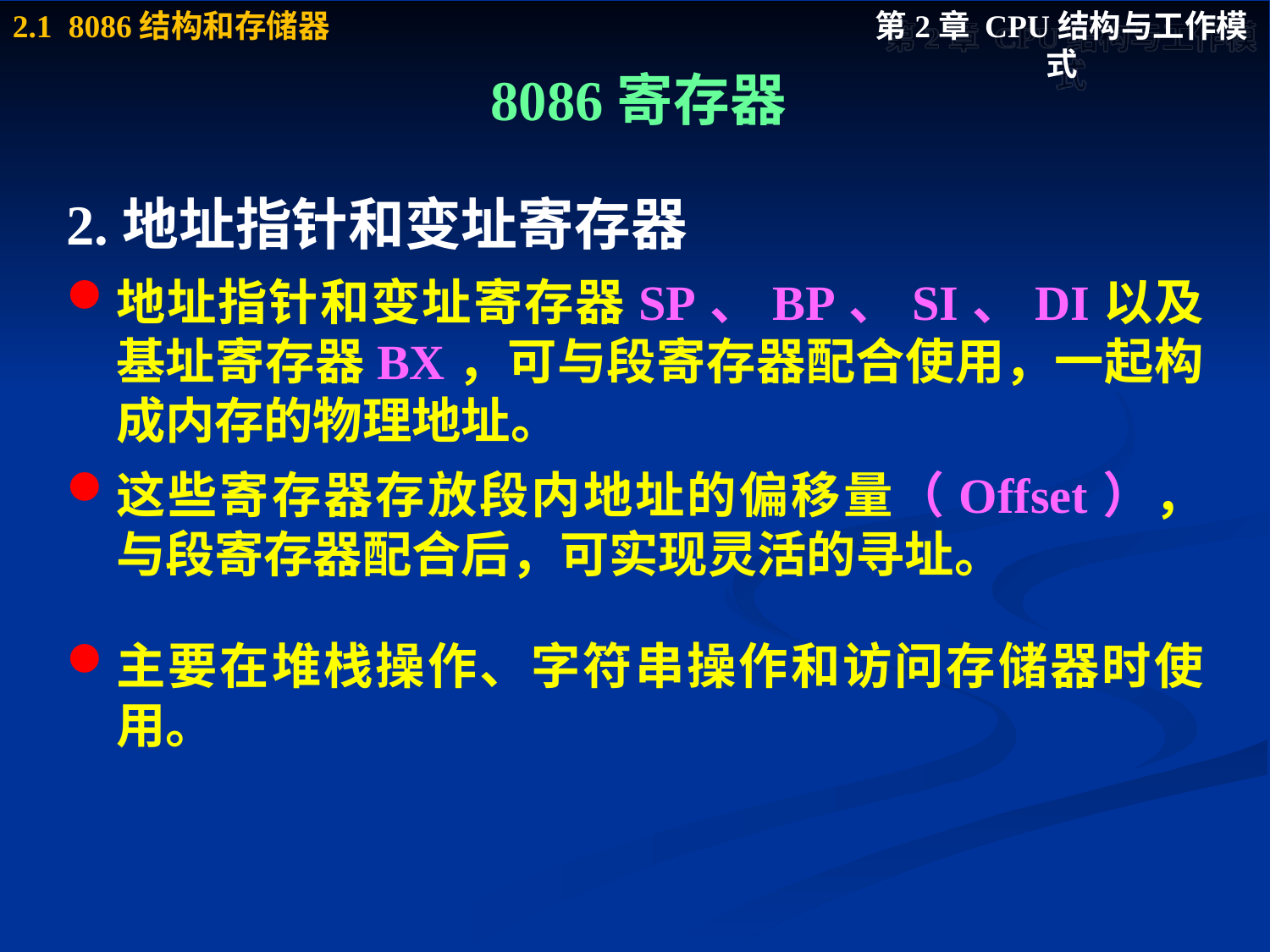

# 8086寄存器
2.地址指针和变址寄存器
地址指针和变址寄存器SP、BP、SI、DI以及基址寄存器BX，可与段寄存器配合使用，一起构成内存的物理地址。
这些寄存器存放段内地址的偏移量（Offset），与段寄存器配合后，可实现灵活的寻址。
主要在堆栈操作、字符串操作和访问存储器时使用。